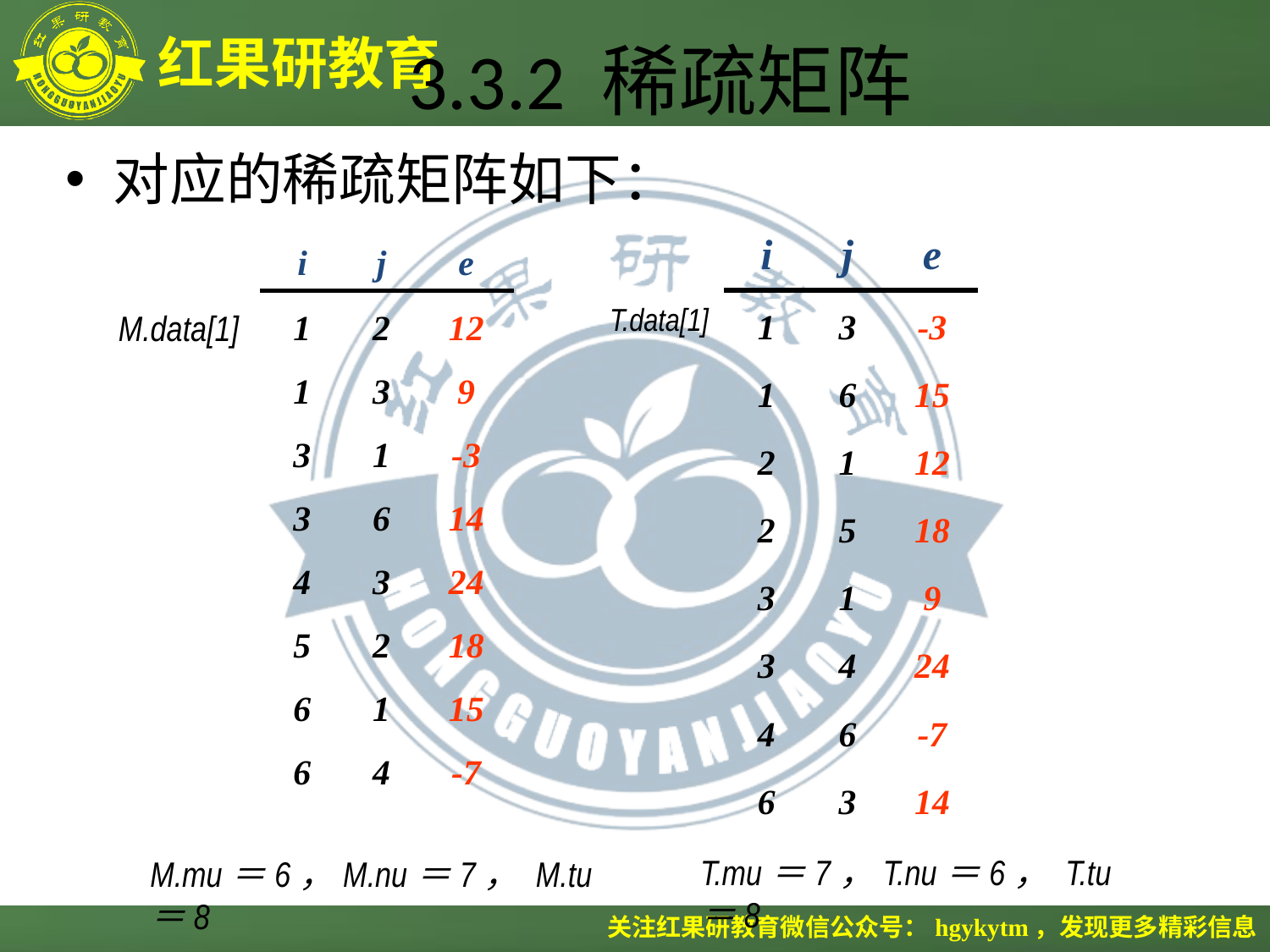

# 3.3.2 稀疏矩阵
对应的稀疏矩阵如下：
| i | j | e |
| --- | --- | --- |
| 1 | 3 | -3 |
| 1 | 6 | 15 |
| 2 | 1 | 12 |
| 2 | 5 | 18 |
| 3 | 1 | 9 |
| 3 | 4 | 24 |
| 4 | 6 | -7 |
| 6 | 3 | 14 |
| i | j | e |
| --- | --- | --- |
| 1 | 2 | 12 |
| 1 | 3 | 9 |
| 3 | 1 | -3 |
| 3 | 6 | 14 |
| 4 | 3 | 24 |
| 5 | 2 | 18 |
| 6 | 1 | 15 |
| 6 | 4 | -7 |
T.data[1]
M.data[1]
T.mu＝7，T.nu＝6， T.tu＝8
M.mu＝6，M.nu＝7， M.tu＝8